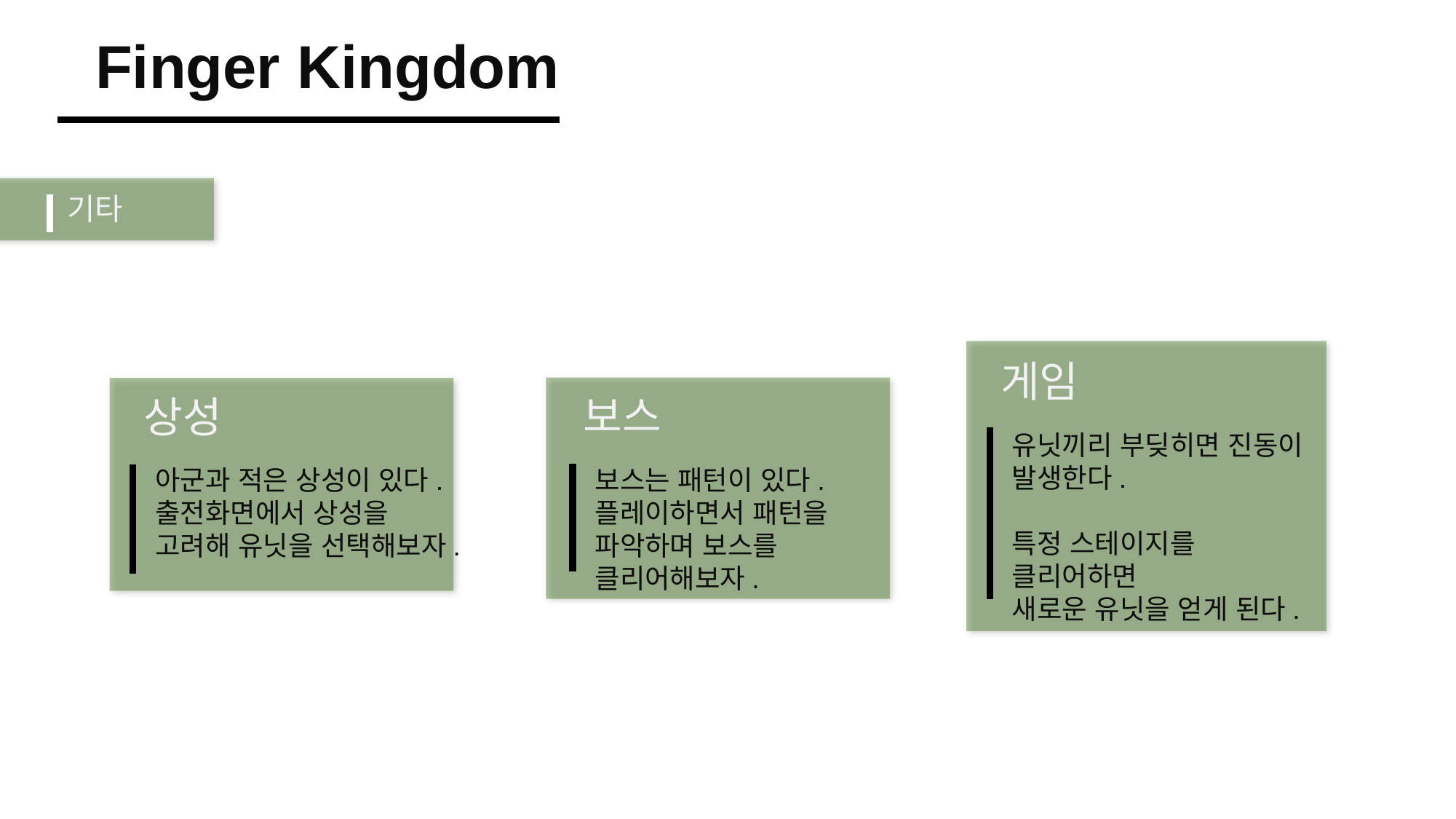

Finger Kingdom

기타

게임
유닛끼리 부딪히면 진동이 발생한다.

특정 스테이지를 클리어하면
새로운 유닛을 얻게 된다.

보스
보스는 패턴이 있다. 플레이하면서 패턴을 파악하며 보스를 클리어해보자.

상성
아군과 적은 상성이 있다.
출전화면에서 상성을
고려해 유닛을 선택해보자.